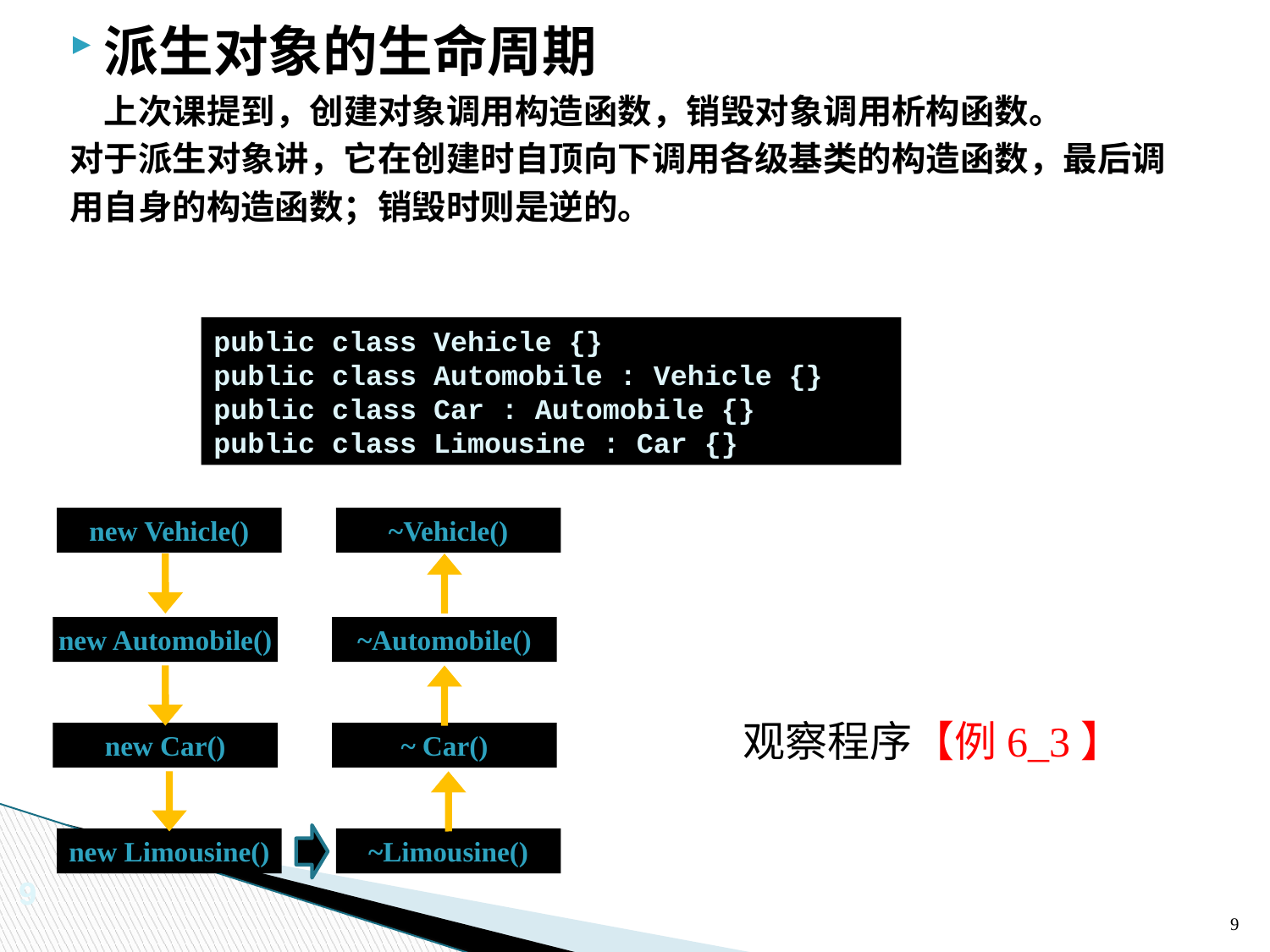

派生对象的生命周期
	上次课提到，创建对象调用构造函数，销毁对象调用析构函数。
对于派生对象讲，它在创建时自顶向下调用各级基类的构造函数，最后调
用自身的构造函数；销毁时则是逆的。

public class Vehicle {}
public class Automobile : Vehicle {}
public class Car : Automobile {}
public class Limousine : Car {}
new Vehicle()
~Vehicle()

new Automobile()
~Automobile()

观察程序【例6_3】
new Car()
~ Car()

new Limousine()
~Limousine()
9